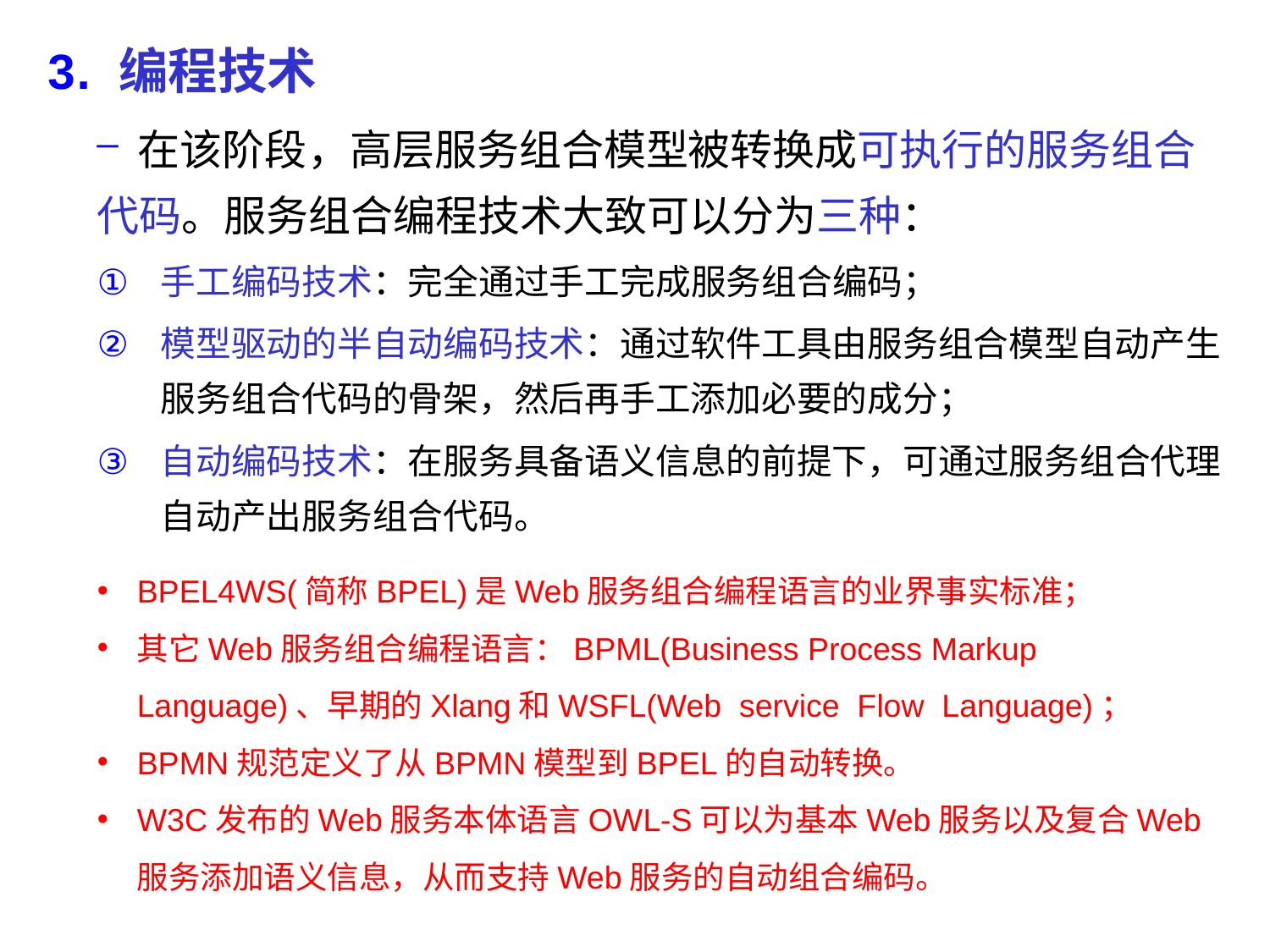

编程技术
 在该阶段，高层服务组合模型被转换成可执行的服务组合代码。服务组合编程技术大致可以分为三种：
手工编码技术：完全通过手工完成服务组合编码；
模型驱动的半自动编码技术：通过软件工具由服务组合模型自动产生服务组合代码的骨架，然后再手工添加必要的成分；
自动编码技术：在服务具备语义信息的前提下，可通过服务组合代理自动产出服务组合代码。
BPEL4WS(简称BPEL)是Web服务组合编程语言的业界事实标准；
其它Web服务组合编程语言：BPML(Business Process Markup Language)、早期的Xlang和WSFL(Web  service  Flow  Language)；
BPMN规范定义了从BPMN模型到BPEL的自动转换。
W3C发布的Web服务本体语言OWL-S可以为基本Web服务以及复合Web服务添加语义信息，从而支持Web服务的自动组合编码。